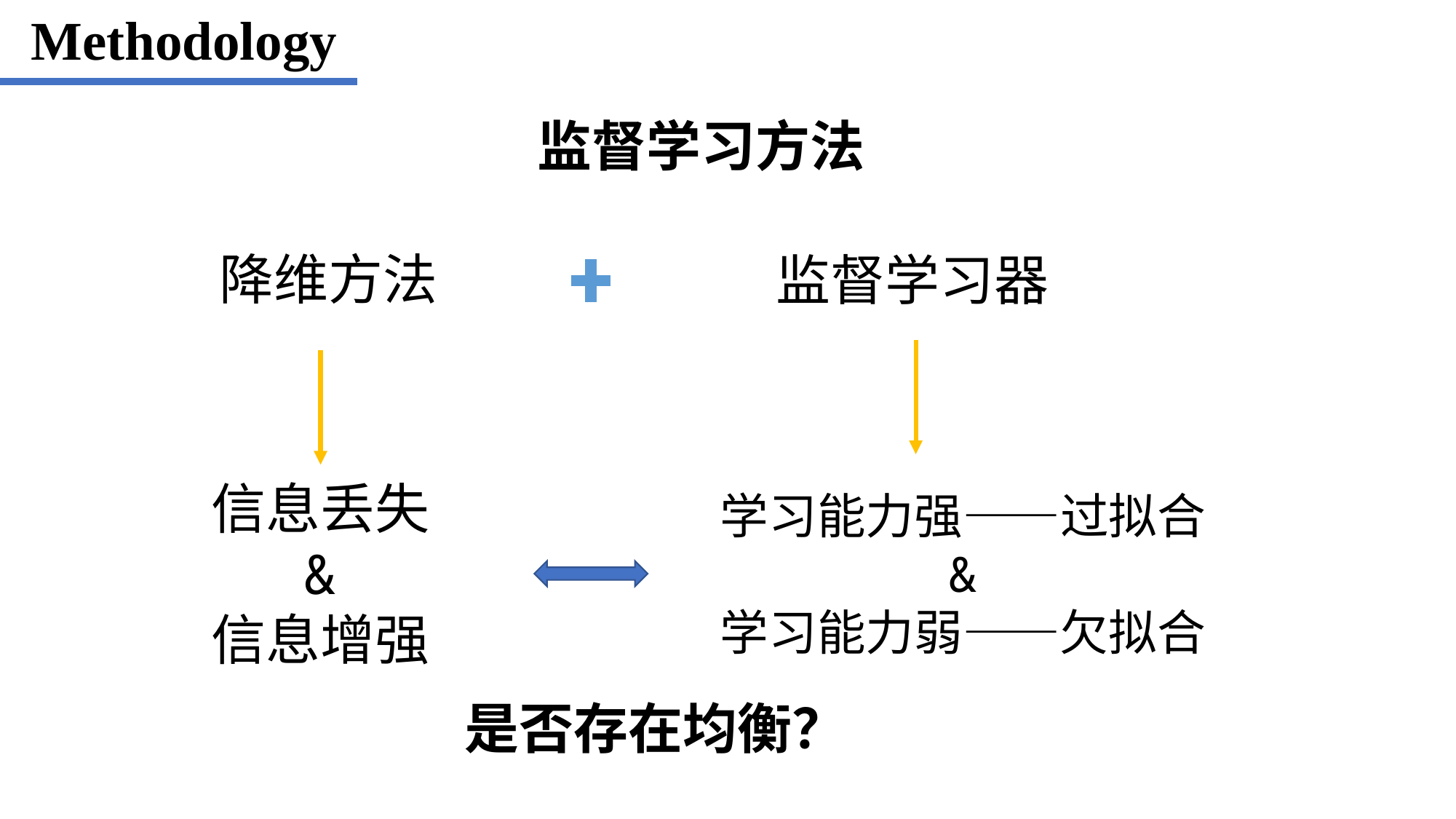

Methodology
监督学习方法
降维方法
监督学习器

信息丢失
&
信息增强
学习能力强——过拟合
&
学习能力弱——欠拟合

是否存在均衡？